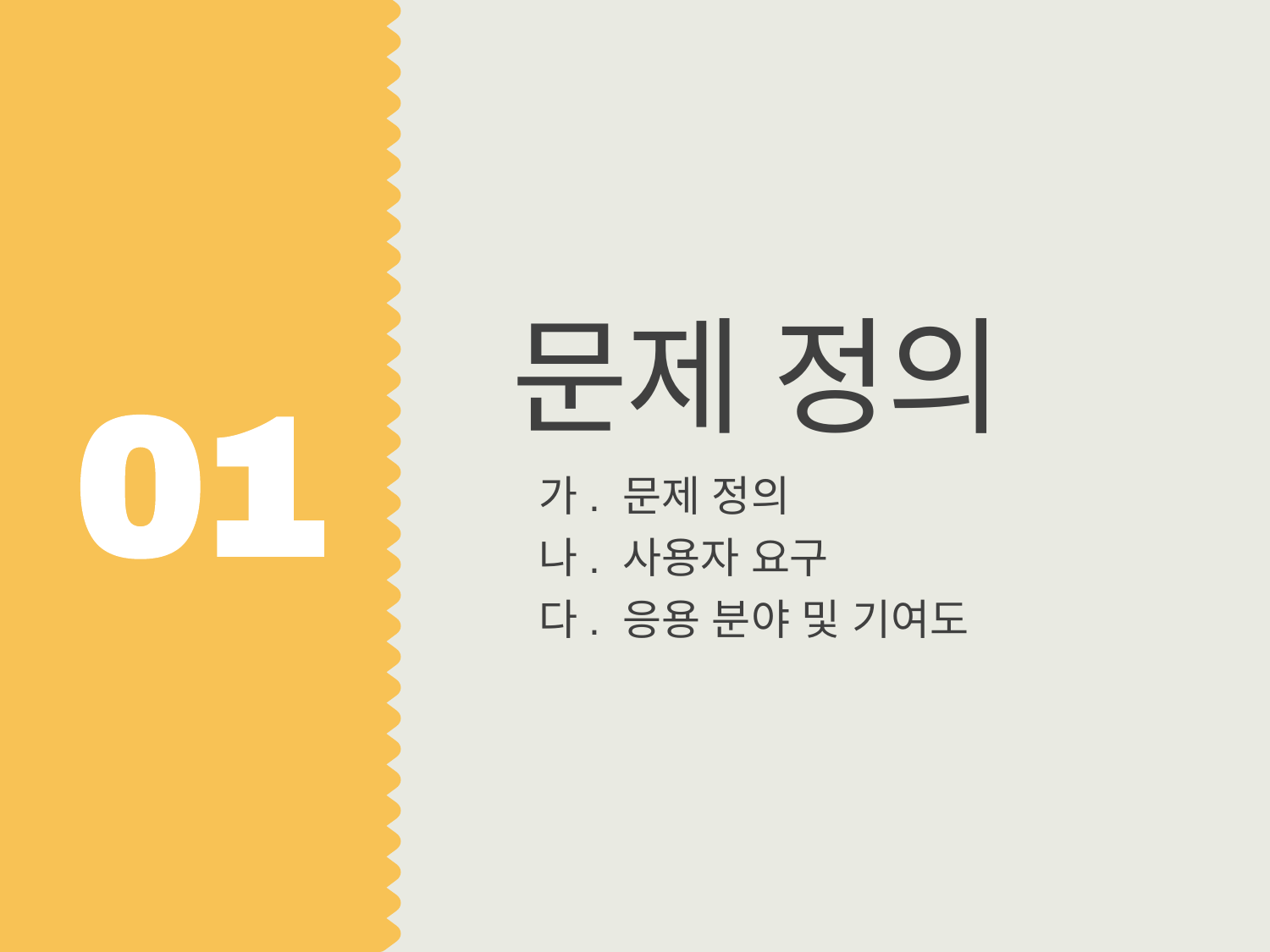

문제 정의
가. 문제 정의
나. 사용자 요구
다. 응용 분야 및 기여도
01